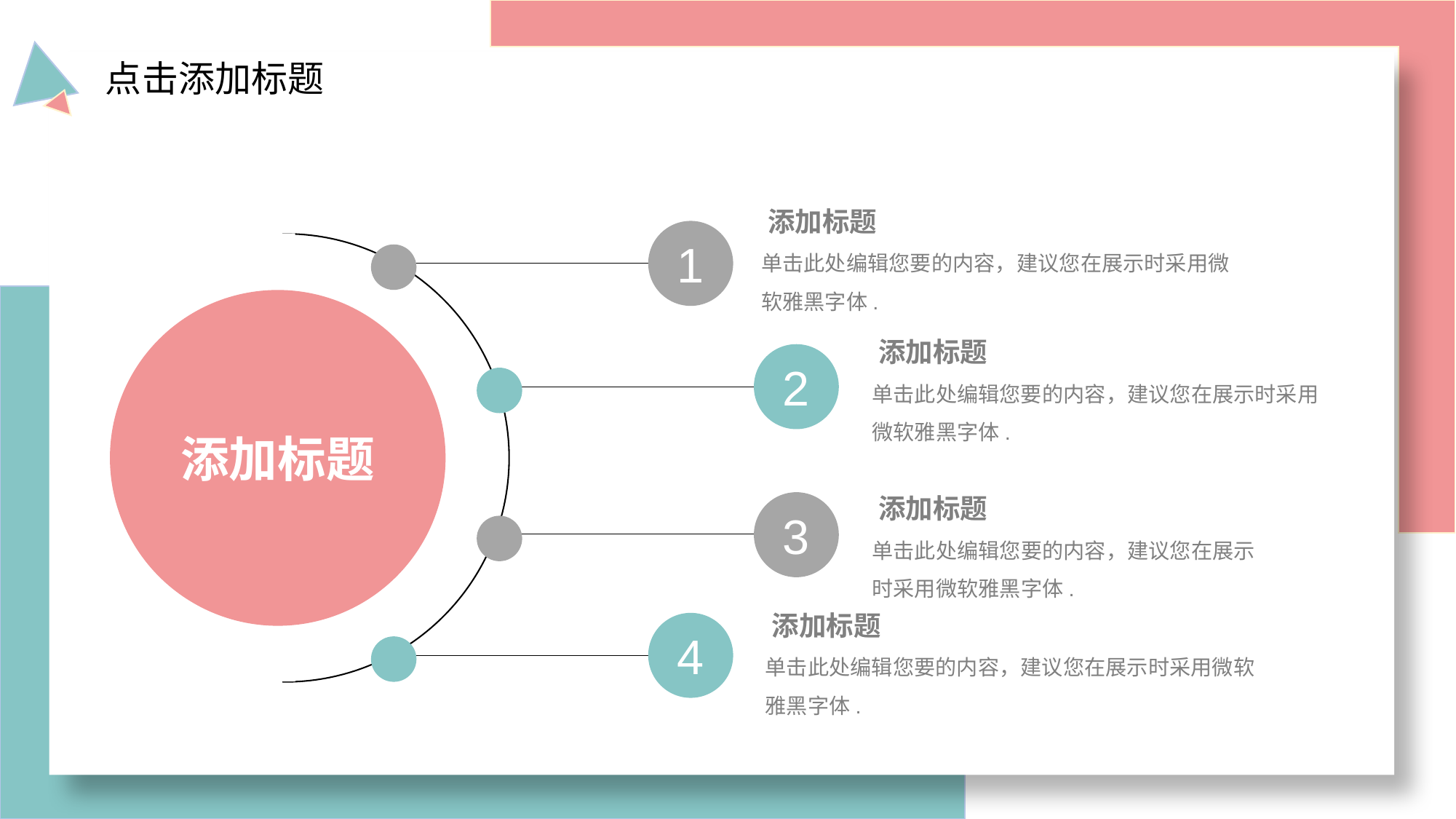

点击添加标题
添加标题
1
单击此处编辑您要的内容，建议您在展示时采用微软雅黑字体.
关键词

添加标题
添加标题
2
单击此处编辑您要的内容，建议您在展示时采用微软雅黑字体.

添加标题
3

单击此处编辑您要的内容，建议您在展示时采用微软雅黑字体.
添加标题
4
单击此处编辑您要的内容，建议您在展示时采用微软雅黑字体.